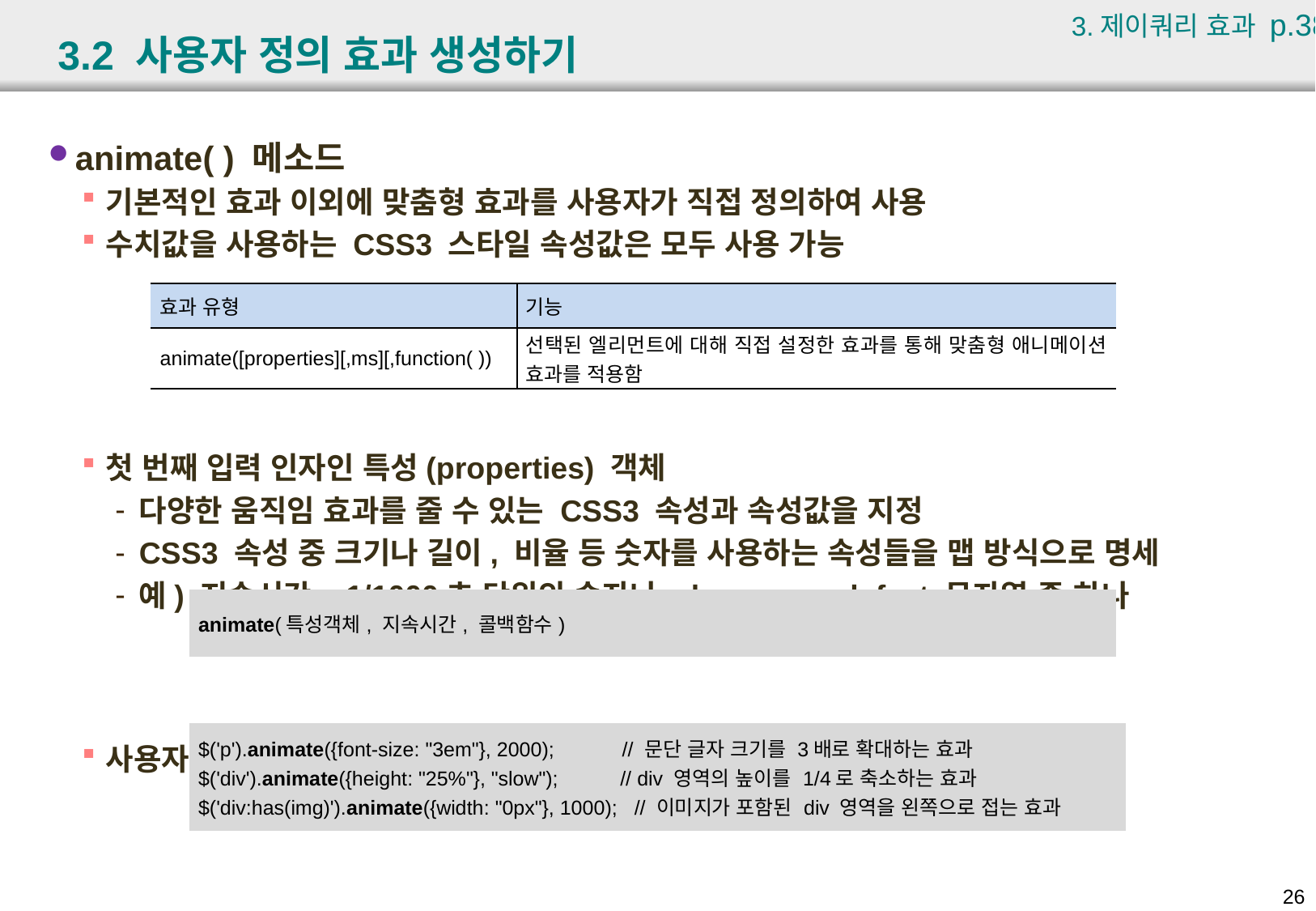

3.제이쿼리 효과 p.382
# 3.2 사용자 정의 효과 생성하기
animate( ) 메소드
기본적인 효과 이외에 맞춤형 효과를 사용자가 직접 정의하여 사용
수치값을 사용하는 CSS3 스타일 속성값은 모두 사용 가능

첫 번째 입력 인자인 특성(properties) 객체
다양한 움직임 효과를 줄 수 있는 CSS3 속성과 속성값을 지정
CSS3 속성 중 크기나 길이, 비율 등 숫자를 사용하는 속성들을 맵 방식으로 명세
예) 지속시간 : 1/1000초 단위의 숫자나 slow, normal, fast 문자열 중 하나

사용자 정의 효과의 예

| 효과 유형 | 기능 |
| --- | --- |
| animate([properties][,ms][,function( )) | 선택된 엘리먼트에 대해 직접 설정한 효과를 통해 맞춤형 애니메이션 효과를 적용함 |
| animate(특성객체, 지속시간, 콜백함수) |
| --- |
| $('p').animate({font-size: "3em"}, 2000); // 문단 글자 크기를 3배로 확대하는 효과 $('div').animate({height: "25%"}, "slow"); // div 영역의 높이를 1/4로 축소하는 효과 $('div:has(img)').animate({width: "0px"}, 1000); // 이미지가 포함된 div 영역을 왼쪽으로 접는 효과 |
| --- |